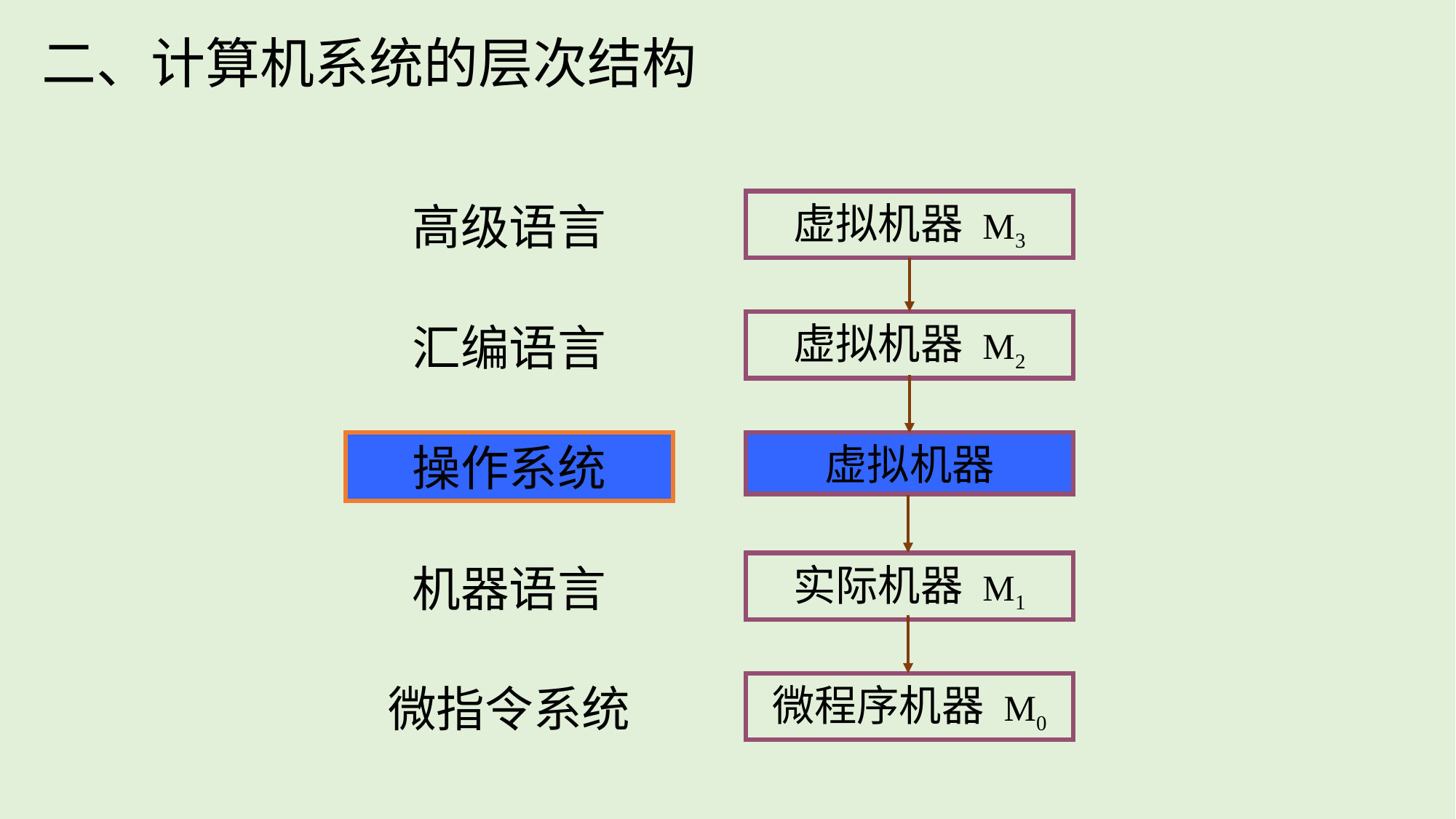

二、计算机系统的层次结构
高级语言
虚拟机器 M3
汇编语言
虚拟机器 M2
操作系统
虚拟机器
机器语言
实际机器 M1
微指令系统
微程序机器 M0